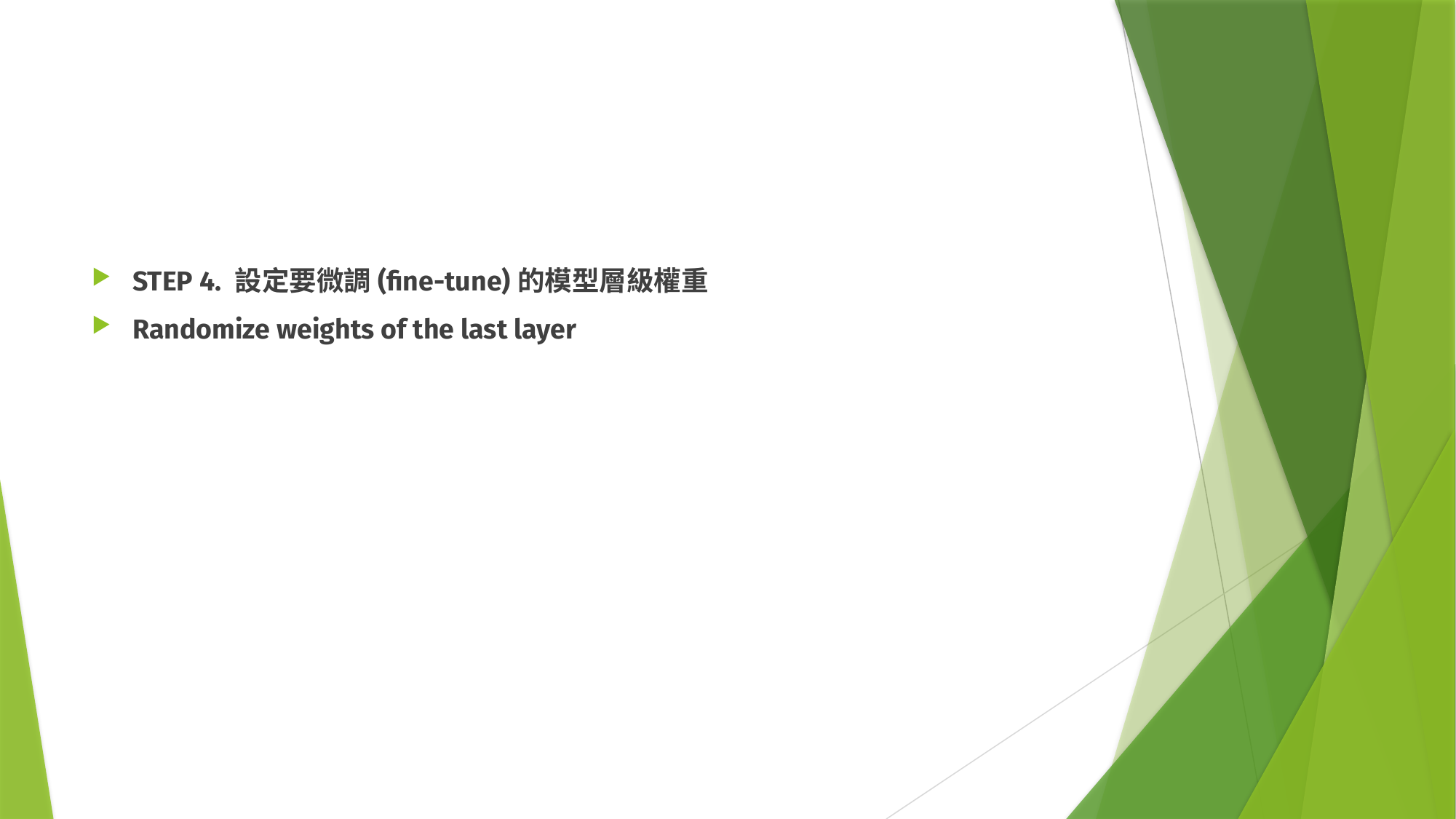

#
STEP 4. 設定要微調(fine-tune)的模型層級權重
Randomize weights of the last layer